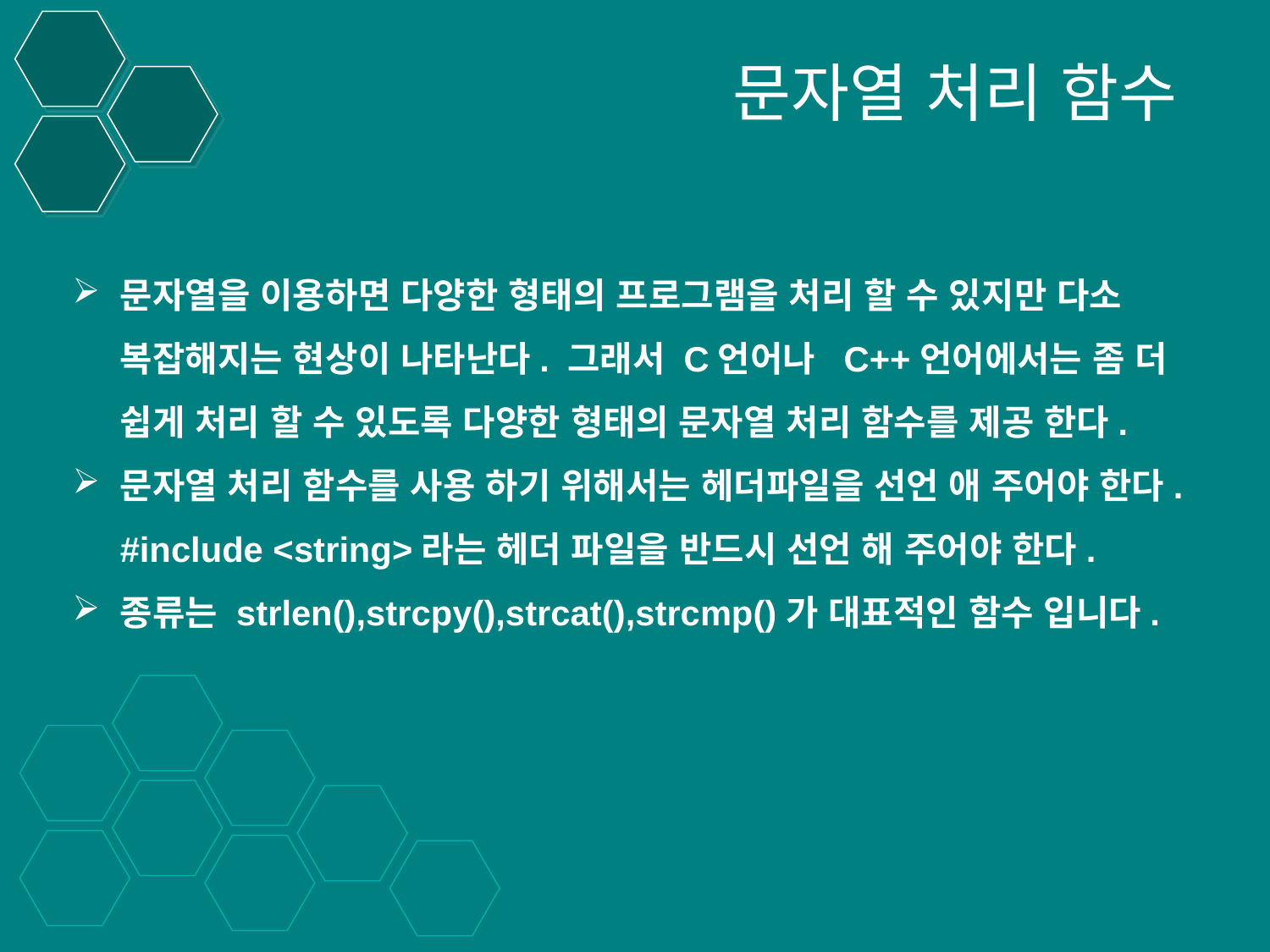

# 문자열 처리 함수
문자열을 이용하면 다양한 형태의 프로그램을 처리 할 수 있지만 다소 복잡해지는 현상이 나타난다. 그래서 C언어나  C++언어에서는 좀 더 쉽게 처리 할 수 있도록 다양한 형태의 문자열 처리 함수를 제공 한다.
문자열 처리 함수를 사용 하기 위해서는 헤더파일을 선언 애 주어야 한다. #include <string>라는 헤더 파일을 반드시 선언 해 주어야 한다.
종류는 strlen(),strcpy(),strcat(),strcmp()가 대표적인 함수 입니다.